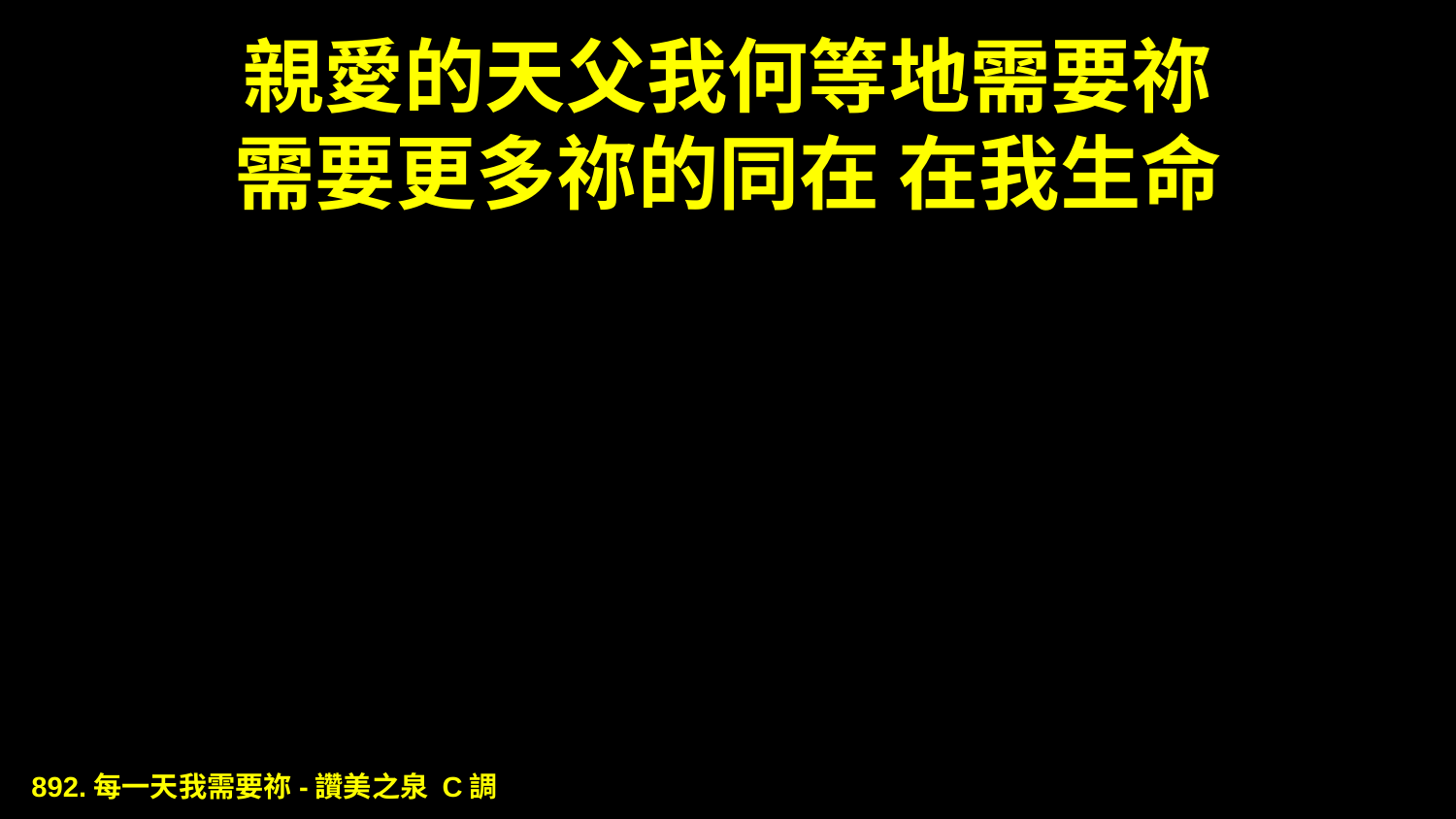

# 親愛的天父我何等地需要祢 需要更多祢的同在 在我生命
892.每一天我需要祢-讚美之泉 C調